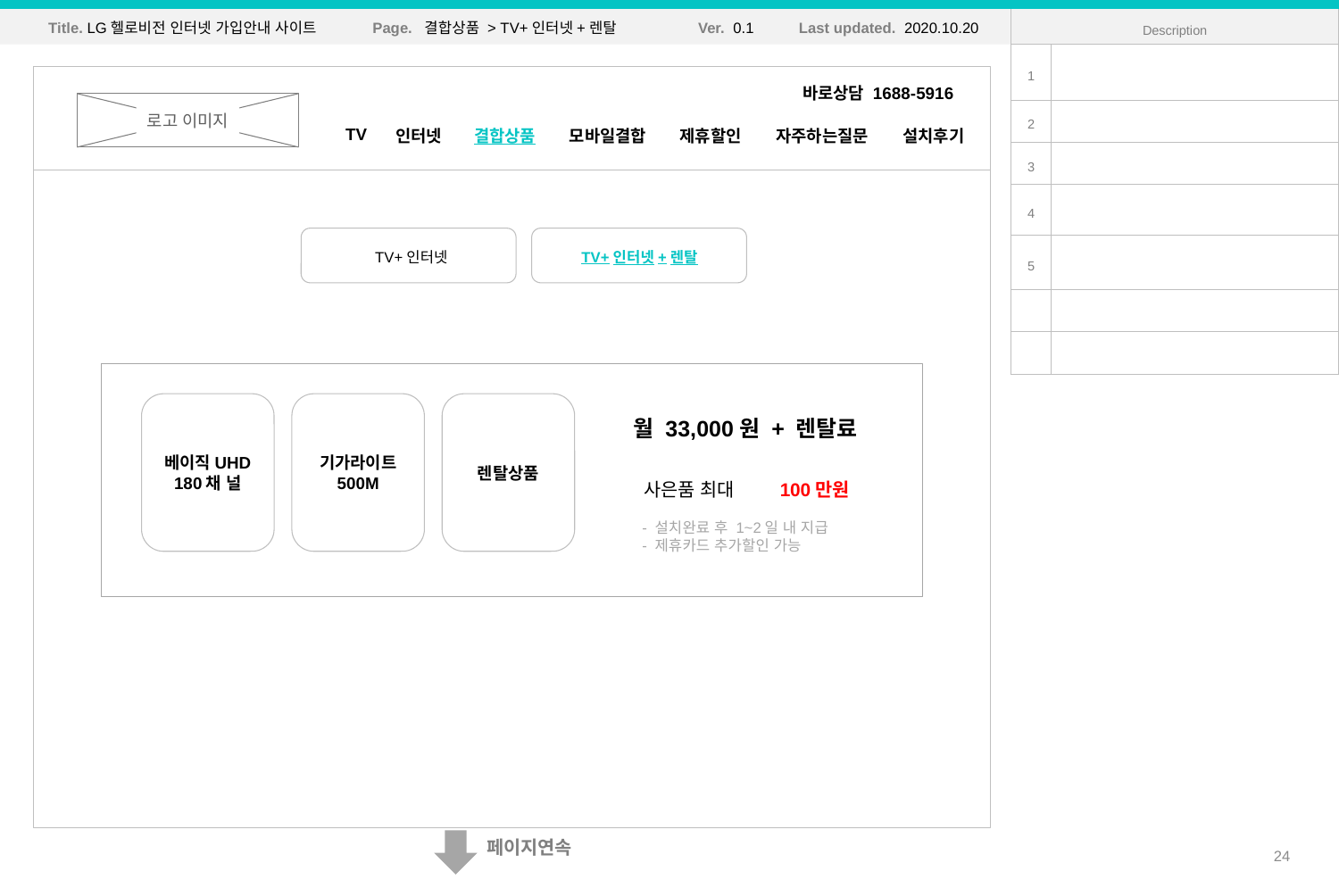

Title. LG헬로비전 인터넷 가입안내 사이트
Page.  결합상품 > TV+인터넷+렌탈
Ver.  0.1
Last updated.  2020.10.20

| Description |  |
| --- | --- |
| 1 |  |
| 2 |  |
| 3 |  |
| 4 |  |
| 5 |  |
|  |  |
|  |  |

바로상담 1688-5916
TV
인터넷
결합상품
모바일결합
제휴할인
자주하는질문
설치후기

로고 이미지

TV+인터넷

TV+인터넷+렌탈

베이직UHD
180채 널
기가라이트
500M
렌탈상품
월 33,000원 + 렌탈료
사은품 최대
100만원
- 설치완료 후 1~2일 내 지급
- 제휴카드 추가할인 가능
페이지연속

24